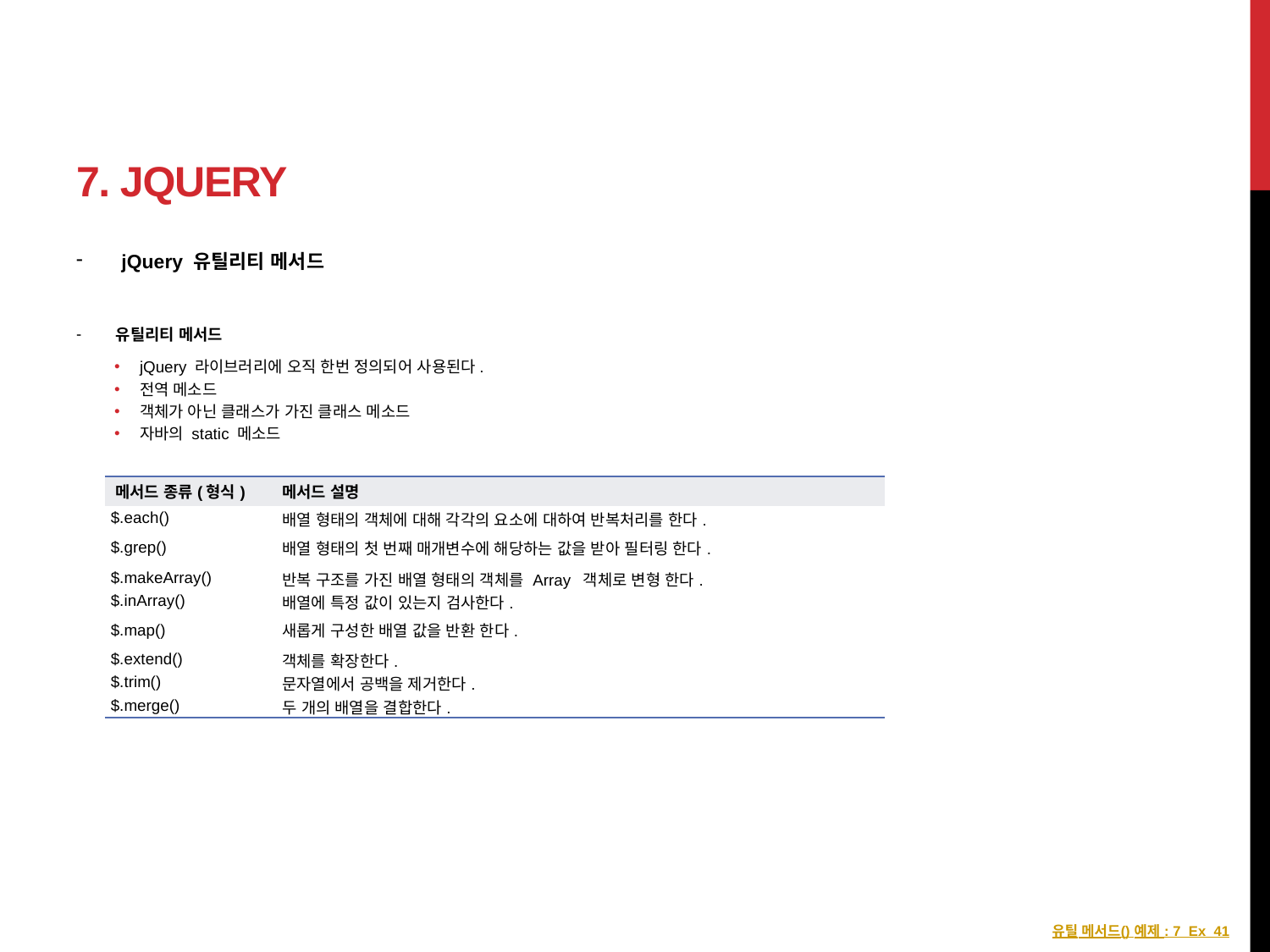

# 7. jquery
 jQuery 유틸리티 메서드

유틸리티 메서드
jQuery 라이브러리에 오직 한번 정의되어 사용된다.
전역 메소드
객체가 아닌 클래스가 가진 클래스 메소드
자바의 static 메소드

| 메서드 종류(형식) | 메서드 설명 |
| --- | --- |
| $.each() | 배열 형태의 객체에 대해 각각의 요소에 대하여 반복처리를 한다. |
| $.grep() | 배열 형태의 첫 번째 매개변수에 해당하는 값을 받아 필터링 한다. |
| $.makeArray() | 반복 구조를 가진 배열 형태의 객체를 Array 객체로 변형 한다. |
| $.inArray() | 배열에 특정 값이 있는지 검사한다. |
| $.map() | 새롭게 구성한 배열 값을 반환 한다. |
| $.extend() | 객체를 확장한다. |
| $.trim() | 문자열에서 공백을 제거한다. |
| $.merge() | 두 개의 배열을 결합한다. |
유틸 메서드() 예제 : 7_Ex_41